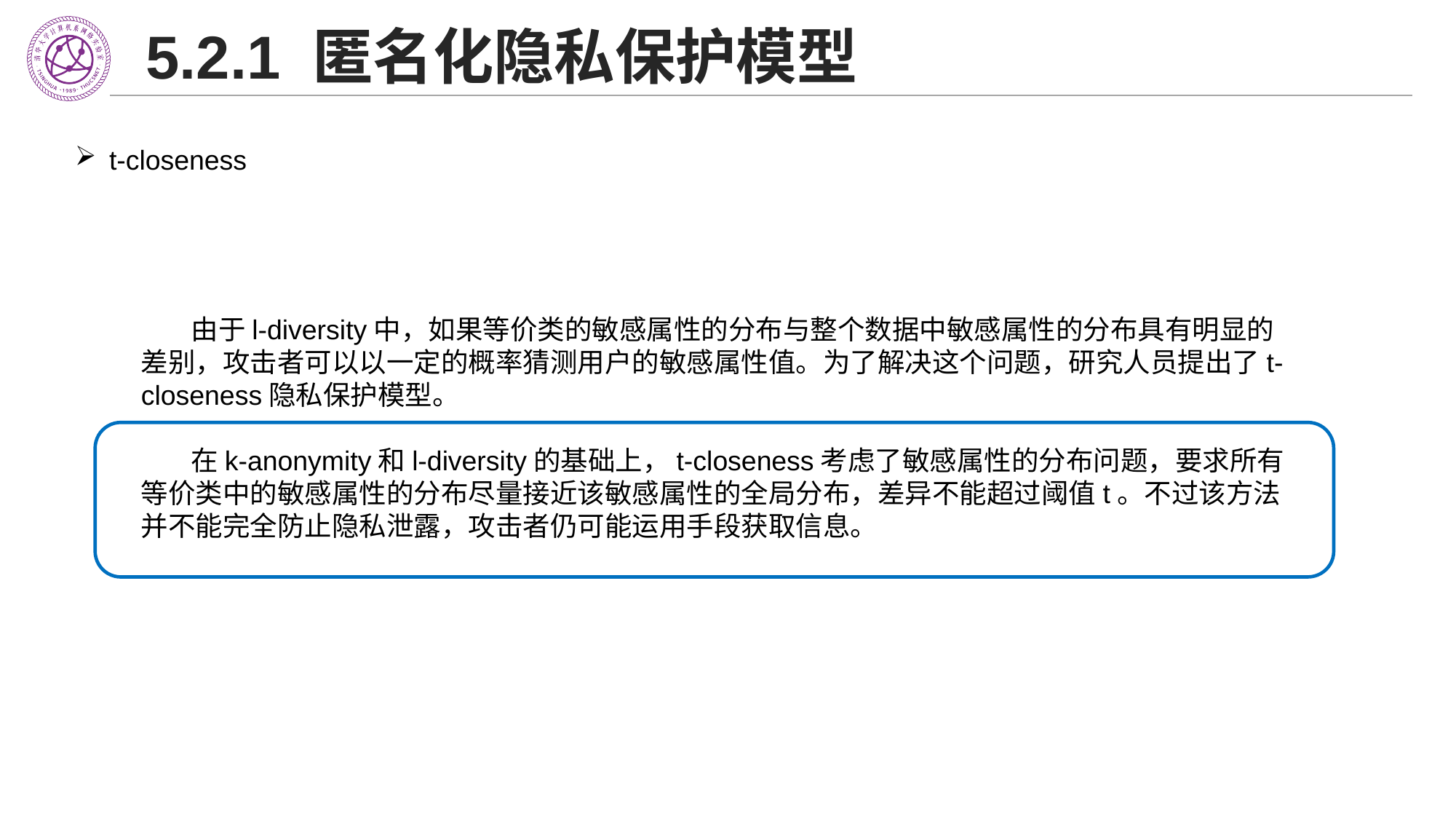

# 5.2.1 匿名化隐私保护模型
t-closeness
       由于l-diversity中，如果等价类的敏感属性的分布与整个数据中敏感属性的分布具有明显的差别，攻击者可以以一定的概率猜测用户的敏感属性值。为了解决这个问题，研究人员提出了t-closeness隐私保护模型。

       在k-anonymity和l-diversity的基础上，t-closeness考虑了敏感属性的分布问题，要求所有等价类中的敏感属性的分布尽量接近该敏感属性的全局分布，差异不能超过阈值t。不过该方法并不能完全防止隐私泄露，攻击者仍可能运用手段获取信息。